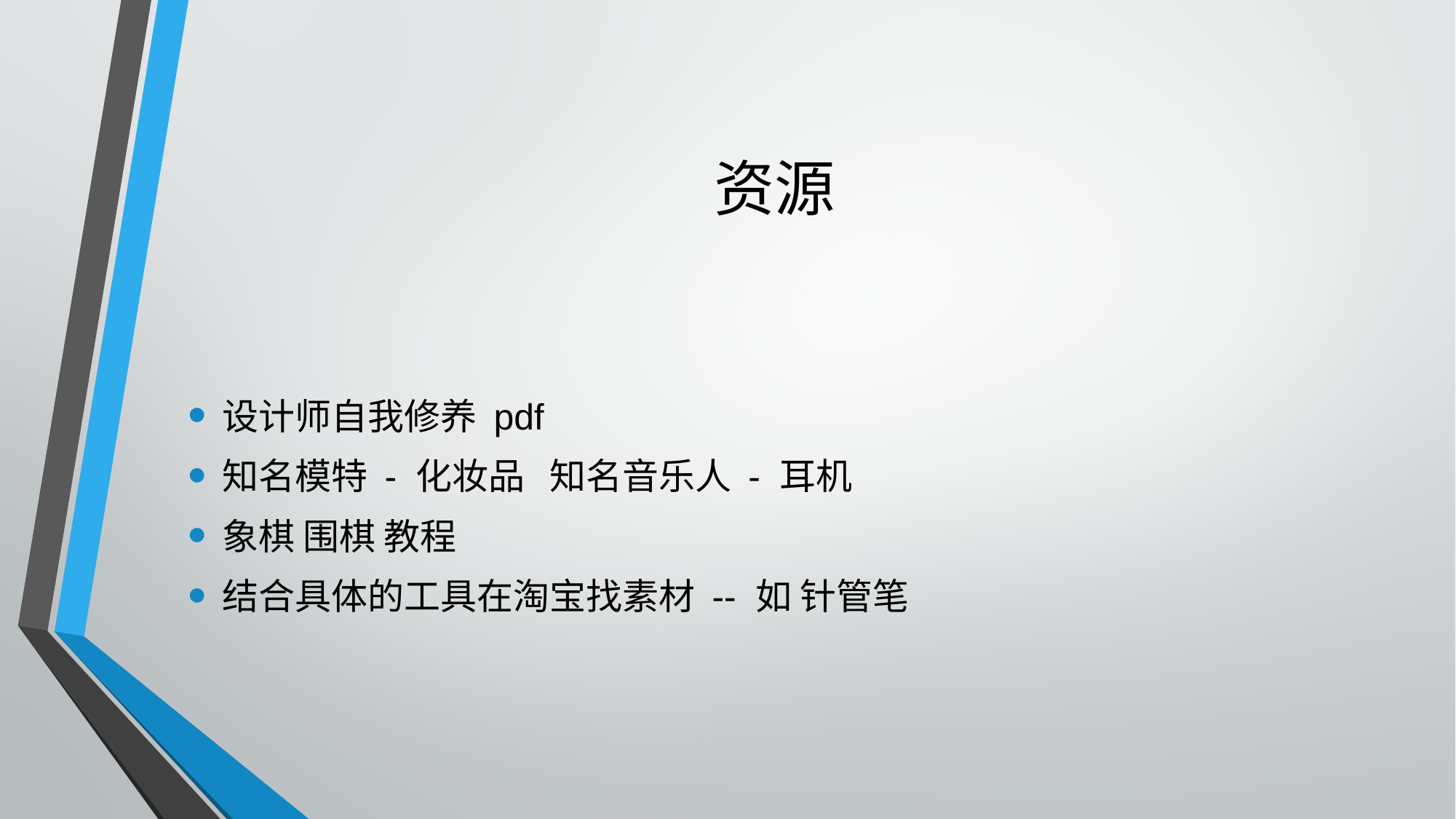

# 资源
设计师自我修养 pdf
知名模特 - 化妆品   知名音乐人 - 耳机
象棋 围棋 教程
结合具体的工具在淘宝找素材 -- 如 针管笔